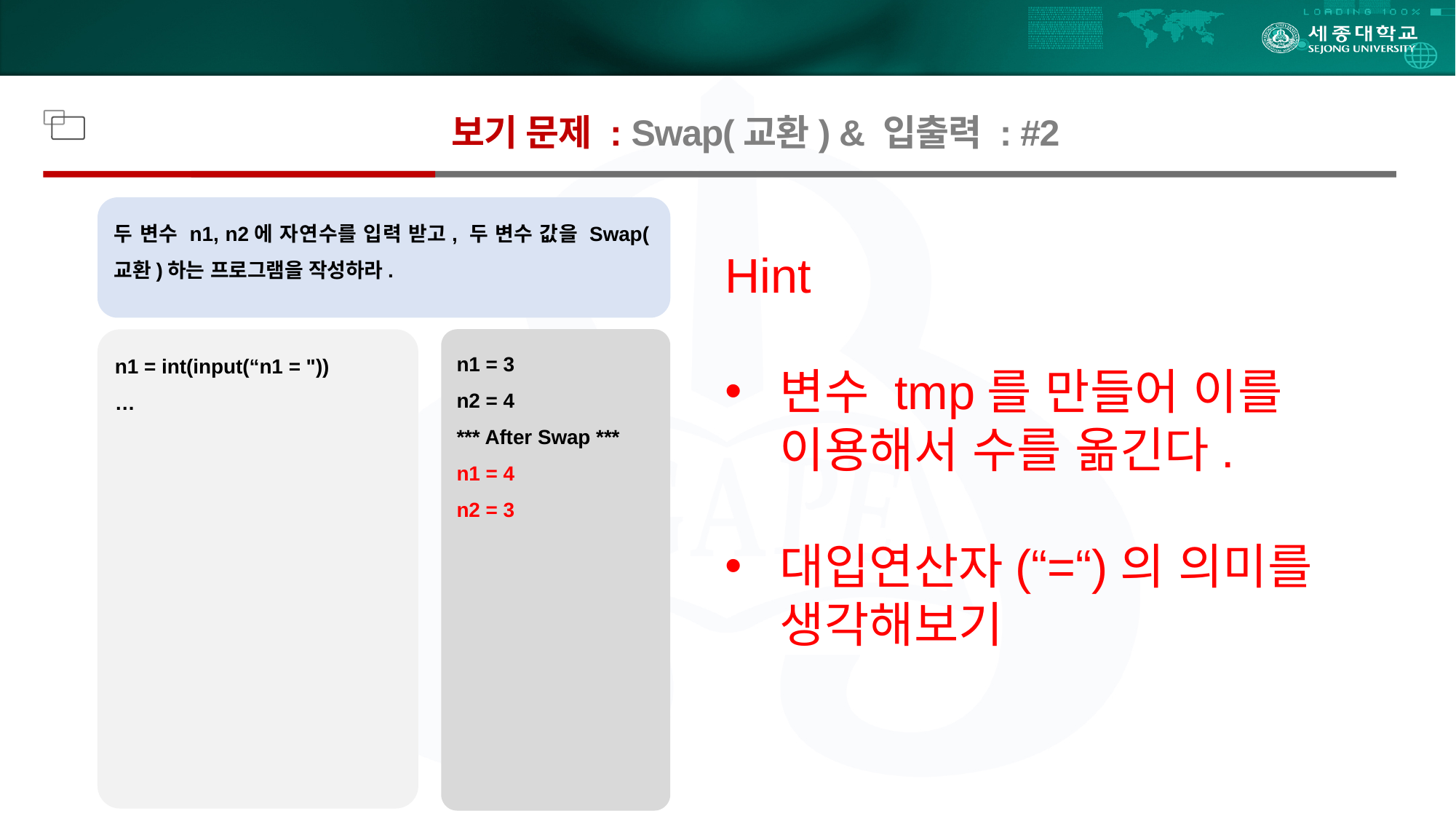

# Chapter 2. 변수, 산술 연산, 입출력
보기 문제 : Swap(교환) & 입출력 : #2
두 변수 n1, n2에 자연수를 입력 받고, 두 변수 값을 Swap(교환)하는 프로그램을 작성하라.
Hint

변수 tmp를 만들어 이를 이용해서 수를 옮긴다.

대입연산자(“=“)의 의미를 생각해보기
n1 = int(input(“n1 = "))
…
n1 = 3
n2 = 4
*** After Swap ***
n1 = 4
n2 = 3